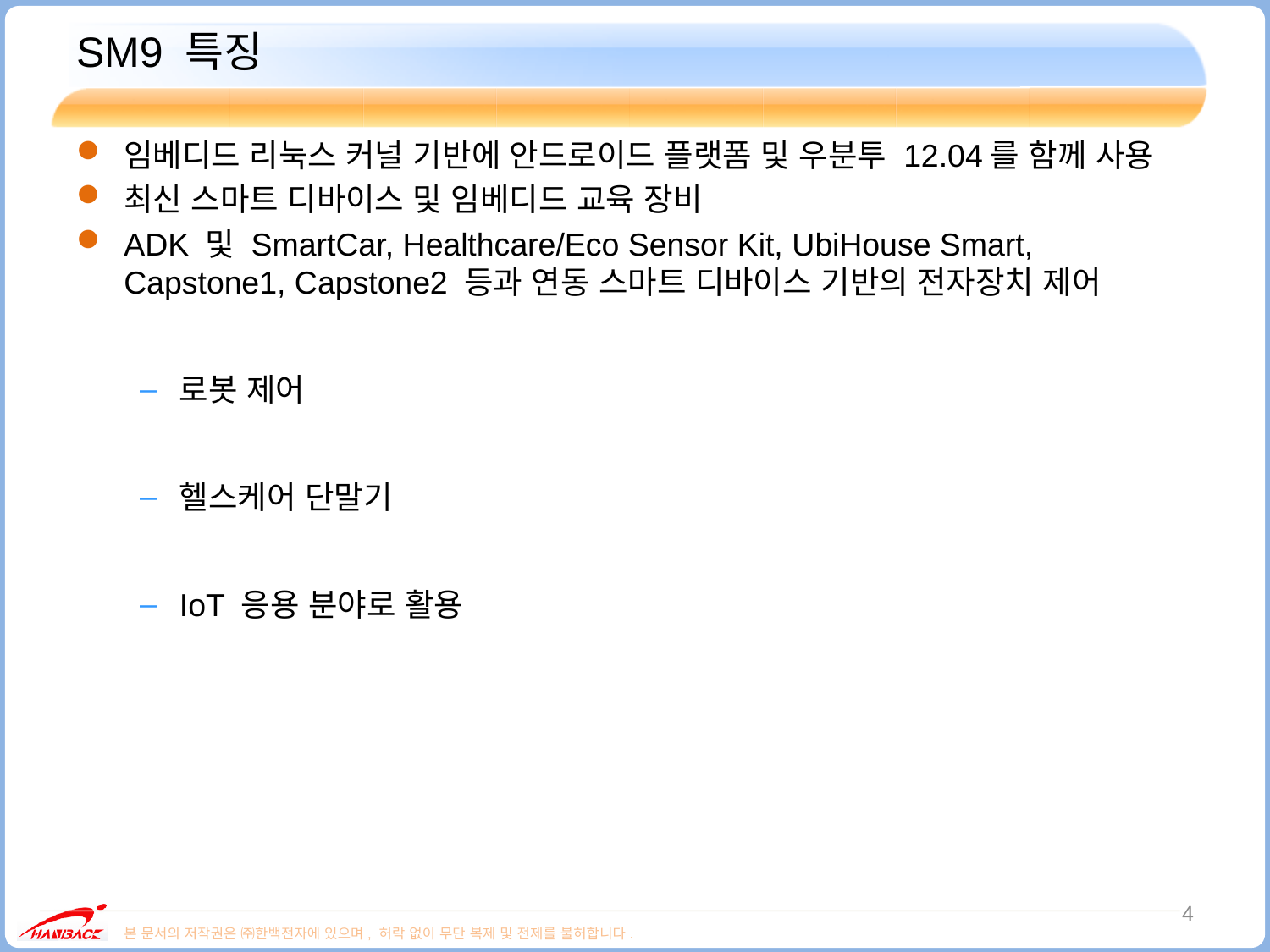

# SM9 특징
임베디드 리눅스 커널 기반에 안드로이드 플랫폼 및 우분투 12.04를 함께 사용
최신 스마트 디바이스 및 임베디드 교육 장비
ADK 및 SmartCar, Healthcare/Eco Sensor Kit, UbiHouse Smart, Capstone1, Capstone2 등과 연동 스마트 디바이스 기반의 전자장치 제어

로봇 제어

헬스케어 단말기

IoT 응용 분야로 활용

4